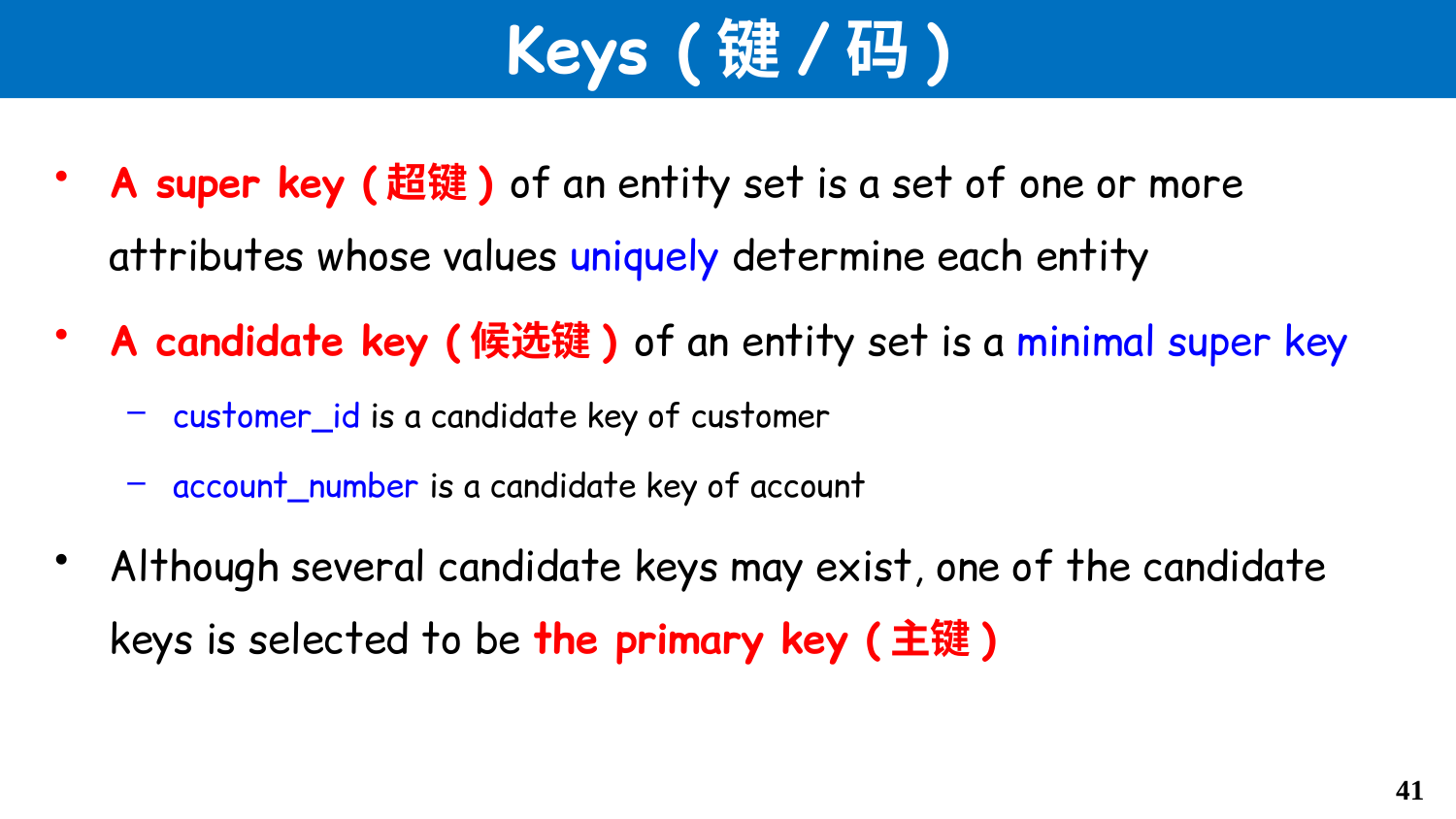

# Keys (键/码)
A super key (超键) of an entity set is a set of one or more attributes whose values uniquely determine each entity
A candidate key (候选键) of an entity set is a minimal super key
customer_id is a candidate key of customer
account_number is a candidate key of account
Although several candidate keys may exist, one of the candidate keys is selected to be the primary key (主键)